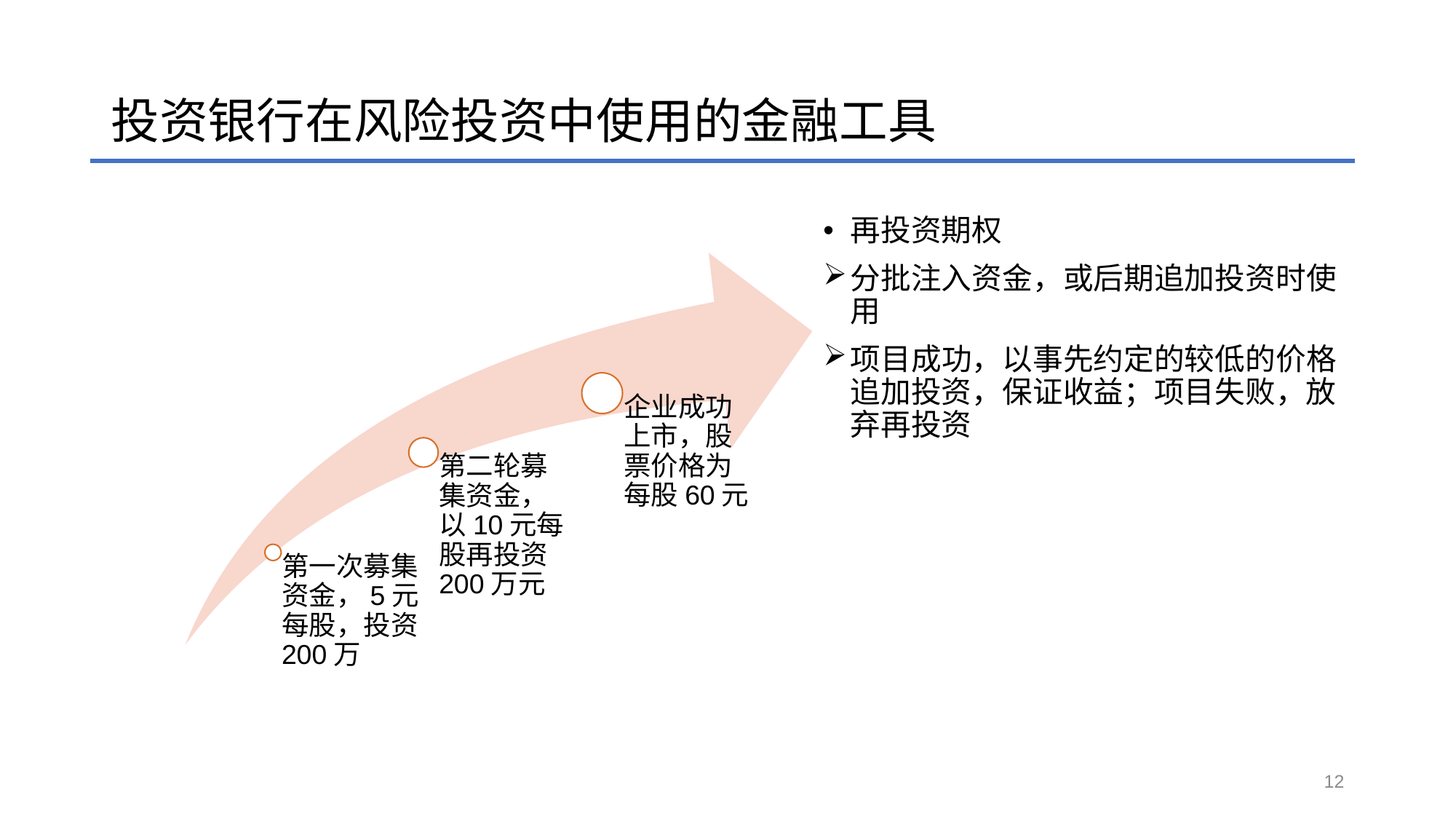

# 投资银行在风险投资中使用的金融工具
再投资期权
分批注入资金，或后期追加投资时使用
项目成功，以事先约定的较低的价格追加投资，保证收益；项目失败，放弃再投资

第一次募集资金，5元每股，投资200万
第二轮募集资金，以10元每股再投资200万元
企业成功上市，股票价格为每股60元
12